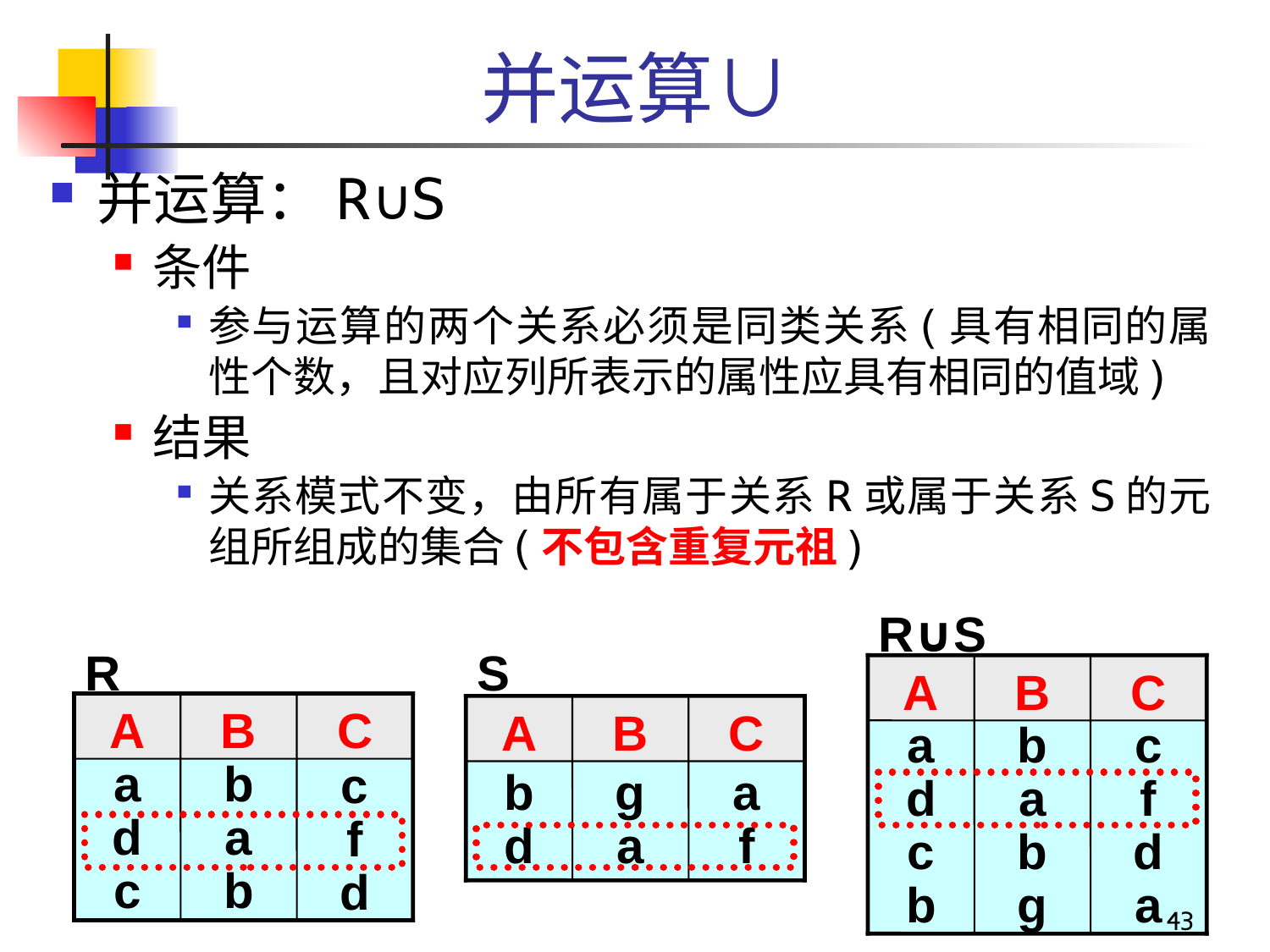

# 并运算∪
并运算：R∪S
条件
参与运算的两个关系必须是同类关系(具有相同的属性个数，且对应列所表示的属性应具有相同的值域)
结果
关系模式不变，由所有属于关系R或属于关系S的元组所组成的集合(不包含重复元祖)
R∪S
R
S
A

B

C

A

B

C

A

B

C

a
d
c
b

b
a
b
g
c
f
d
a
a
d
c

b
a
b
c
f
d
b
d

g
a
a
f

43